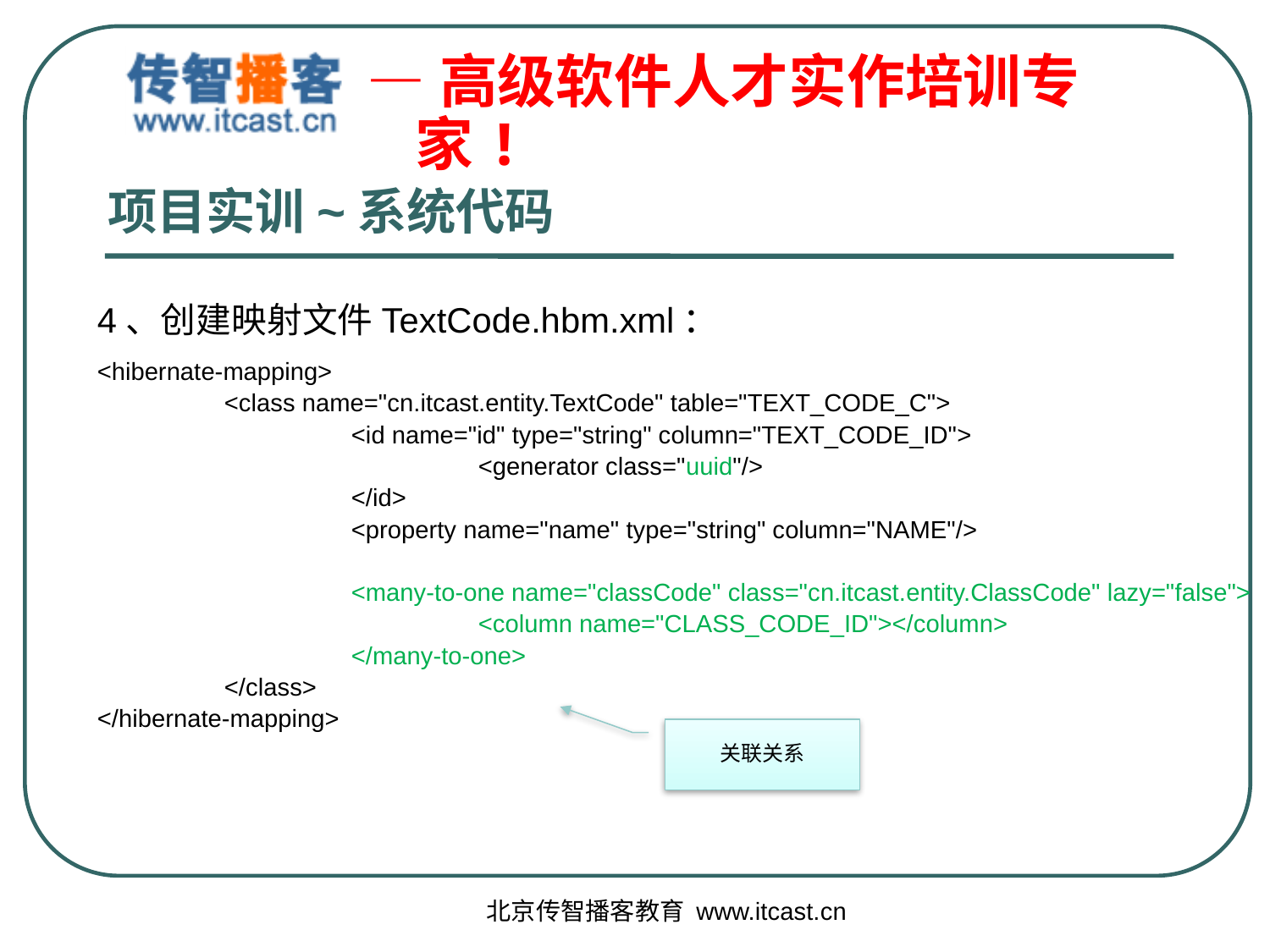

# 项目实训~系统代码
4、创建映射文件TextCode.hbm.xml：
<hibernate-mapping>
	<class name="cn.itcast.entity.TextCode" table="TEXT_CODE_C">
		<id name="id" type="string" column="TEXT_CODE_ID">
			<generator class="uuid"/>
		</id>
		<property name="name" type="string" column="NAME"/>

		<many-to-one name="classCode" class="cn.itcast.entity.ClassCode" lazy="false">
			<column name="CLASS_CODE_ID"></column>
		</many-to-one>
	</class>
</hibernate-mapping>
关联关系
北京传智播客教育 www.itcast.cn